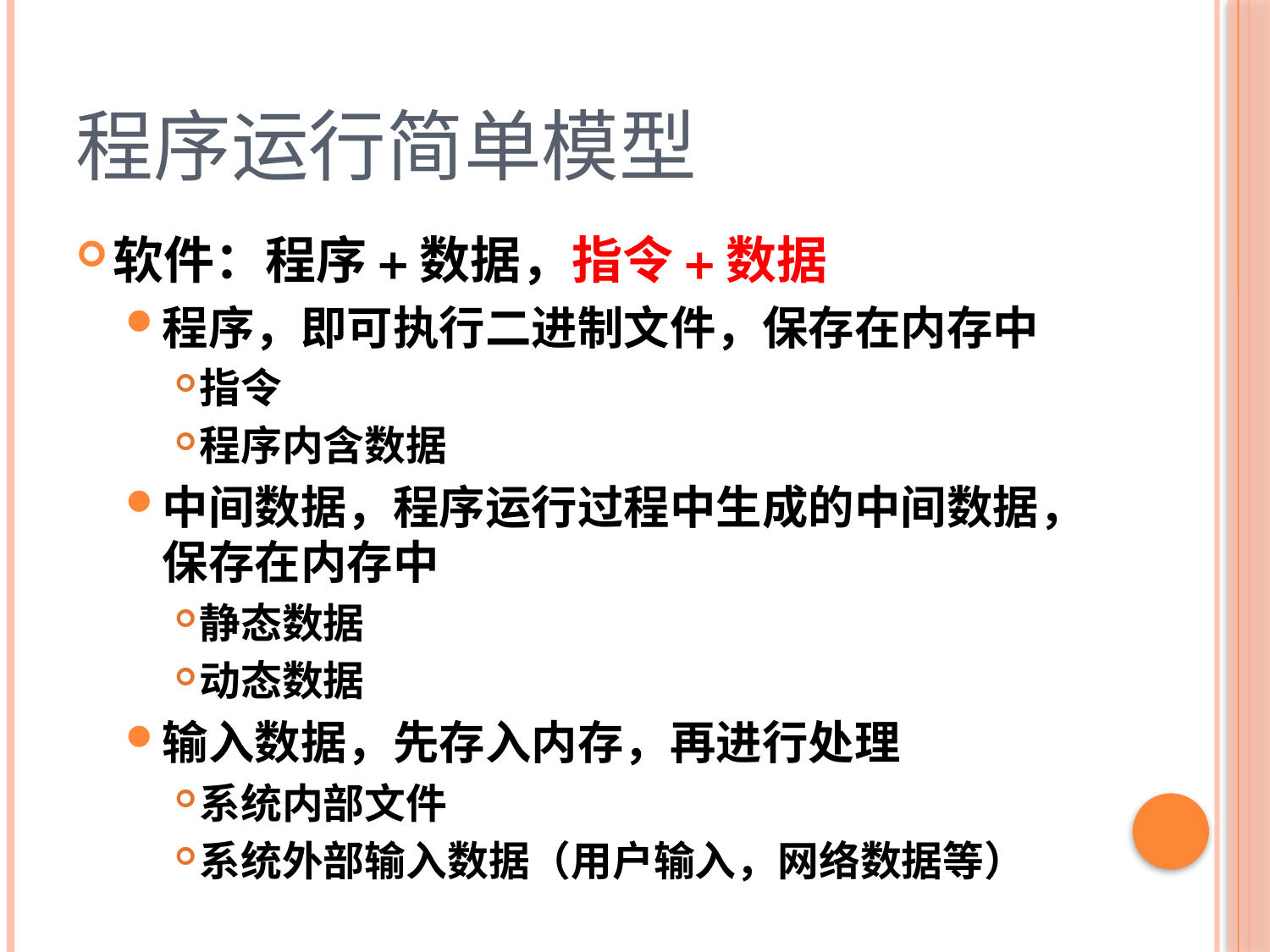

# 程序运行简单模型
软件：程序+数据，指令+数据
程序，即可执行二进制文件，保存在内存中
指令
程序内含数据
中间数据，程序运行过程中生成的中间数据，保存在内存中
静态数据
动态数据
输入数据，先存入内存，再进行处理
系统内部文件
系统外部输入数据（用户输入，网络数据等）